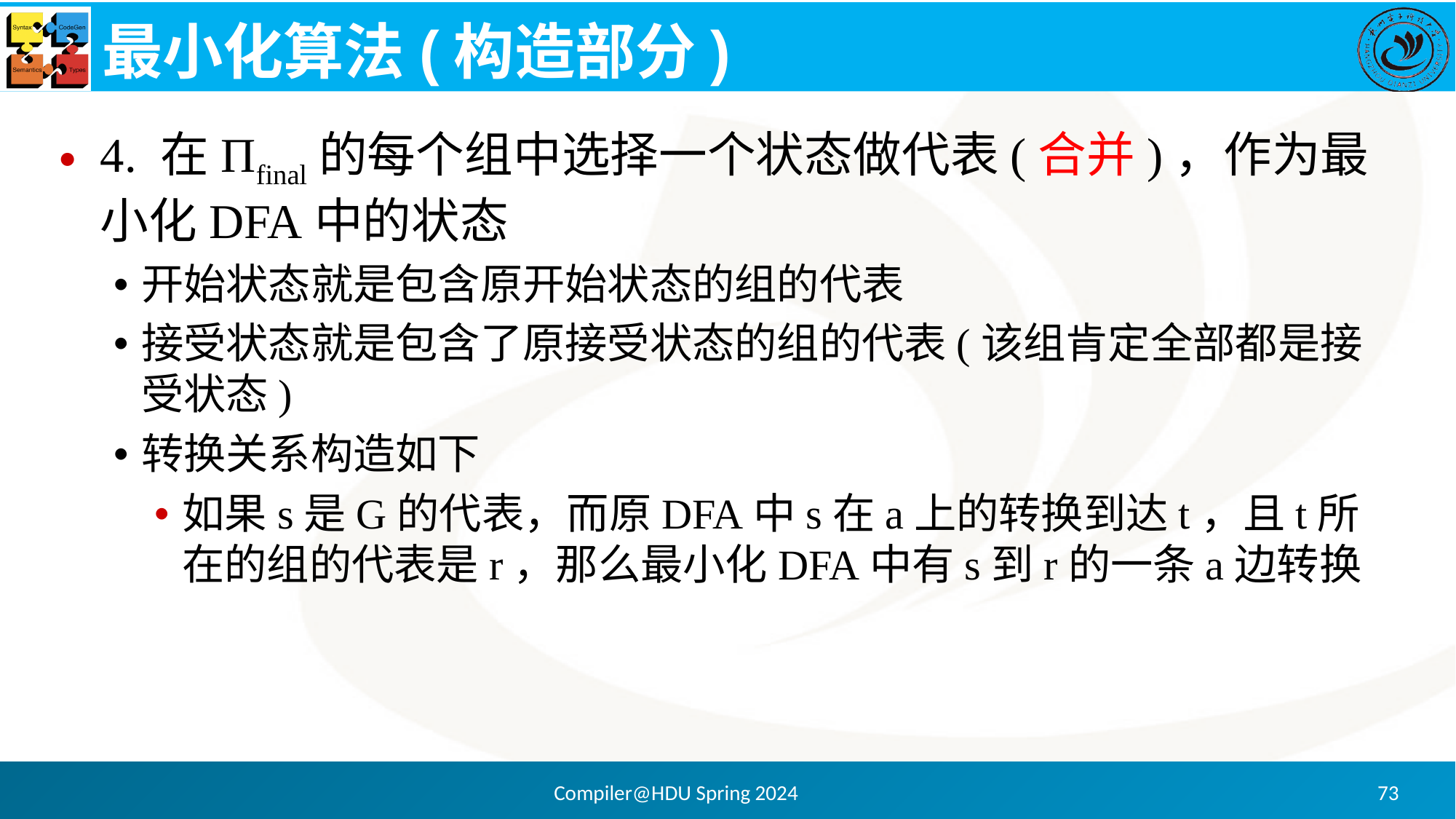

# 最小化算法(构造部分)
4. 在Πfinal的每个组中选择一个状态做代表(合并)，作为最小化DFA中的状态
开始状态就是包含原开始状态的组的代表
接受状态就是包含了原接受状态的组的代表(该组肯定全部都是接受状态)
转换关系构造如下
如果s是G的代表，而原DFA中s在a上的转换到达t，且t所在的组的代表是r，那么最小化DFA中有s到r的一条a边转换
Compiler@HDU Spring 2024
73